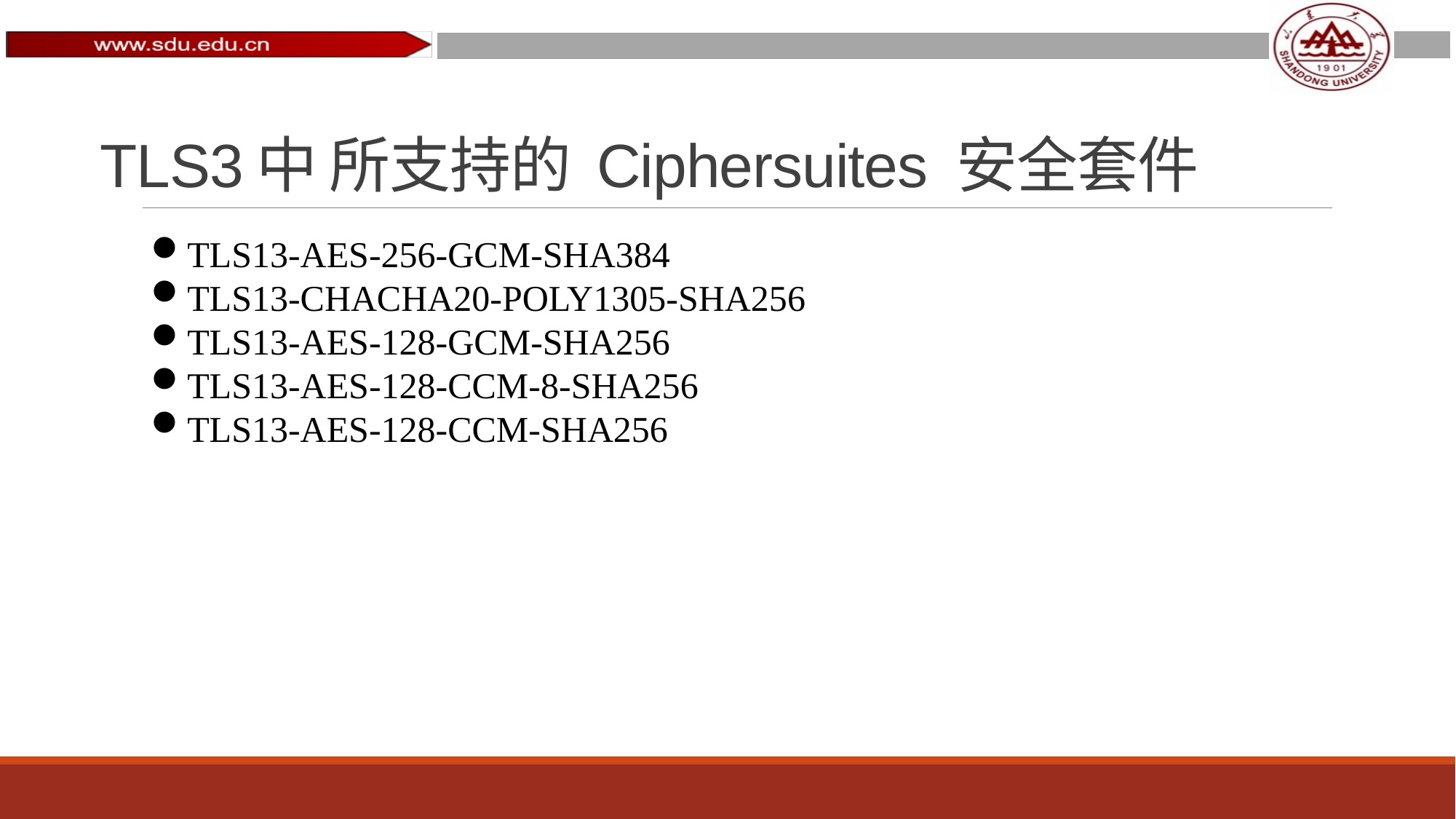

# TLS3中 所支持的 Ciphersuites 安全套件
TLS13-AES-256-GCM-SHA384
TLS13-CHACHA20-POLY1305-SHA256
TLS13-AES-128-GCM-SHA256
TLS13-AES-128-CCM-8-SHA256
TLS13-AES-128-CCM-SHA256